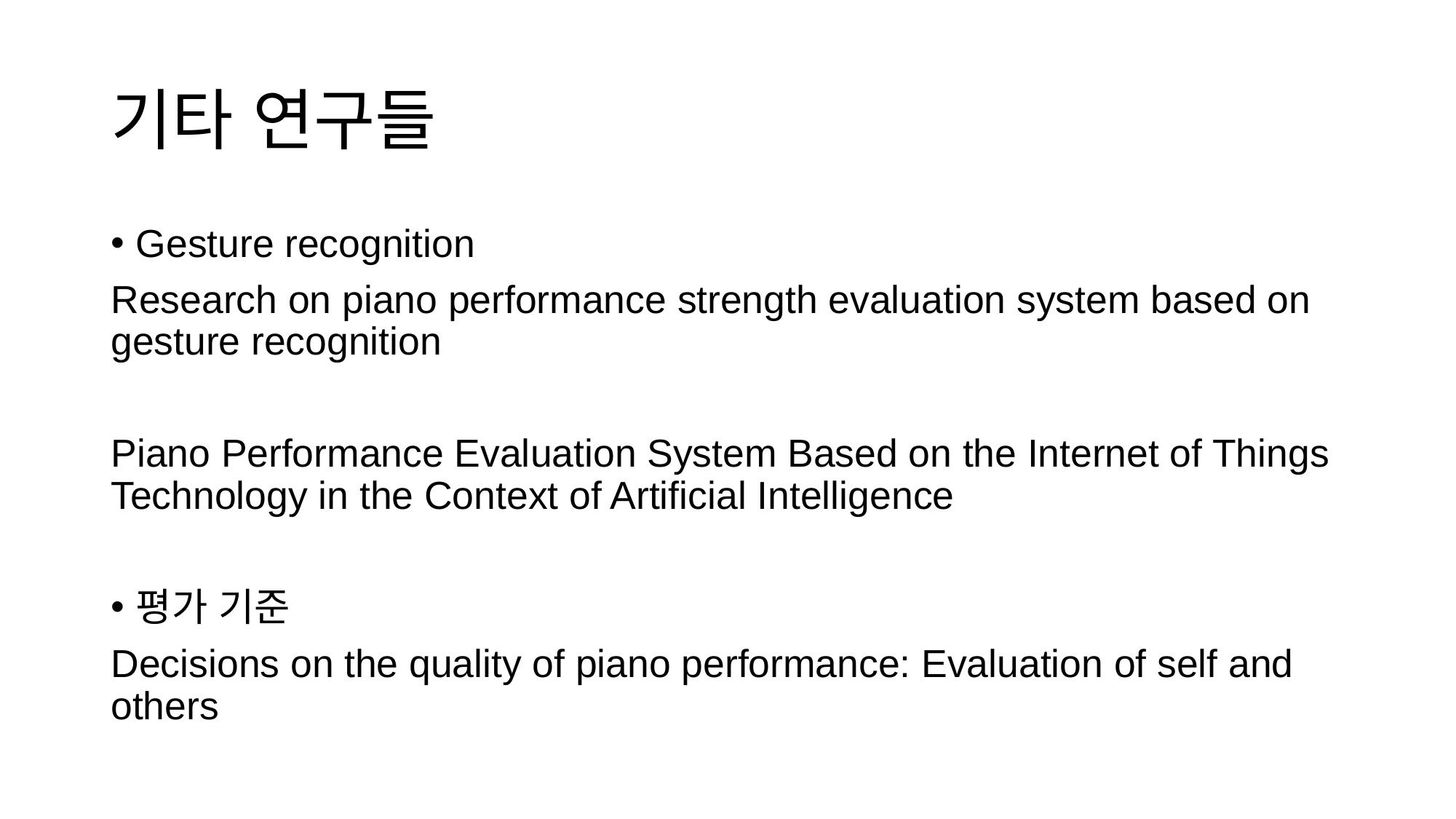

# 기타 연구들
Gesture recognition
Research on piano performance strength evaluation system based on gesture recognition

Piano Performance Evaluation System Based on the Internet of Things Technology in the Context of Artificial Intelligence

평가 기준
Decisions on the quality of piano performance: Evaluation of self and others